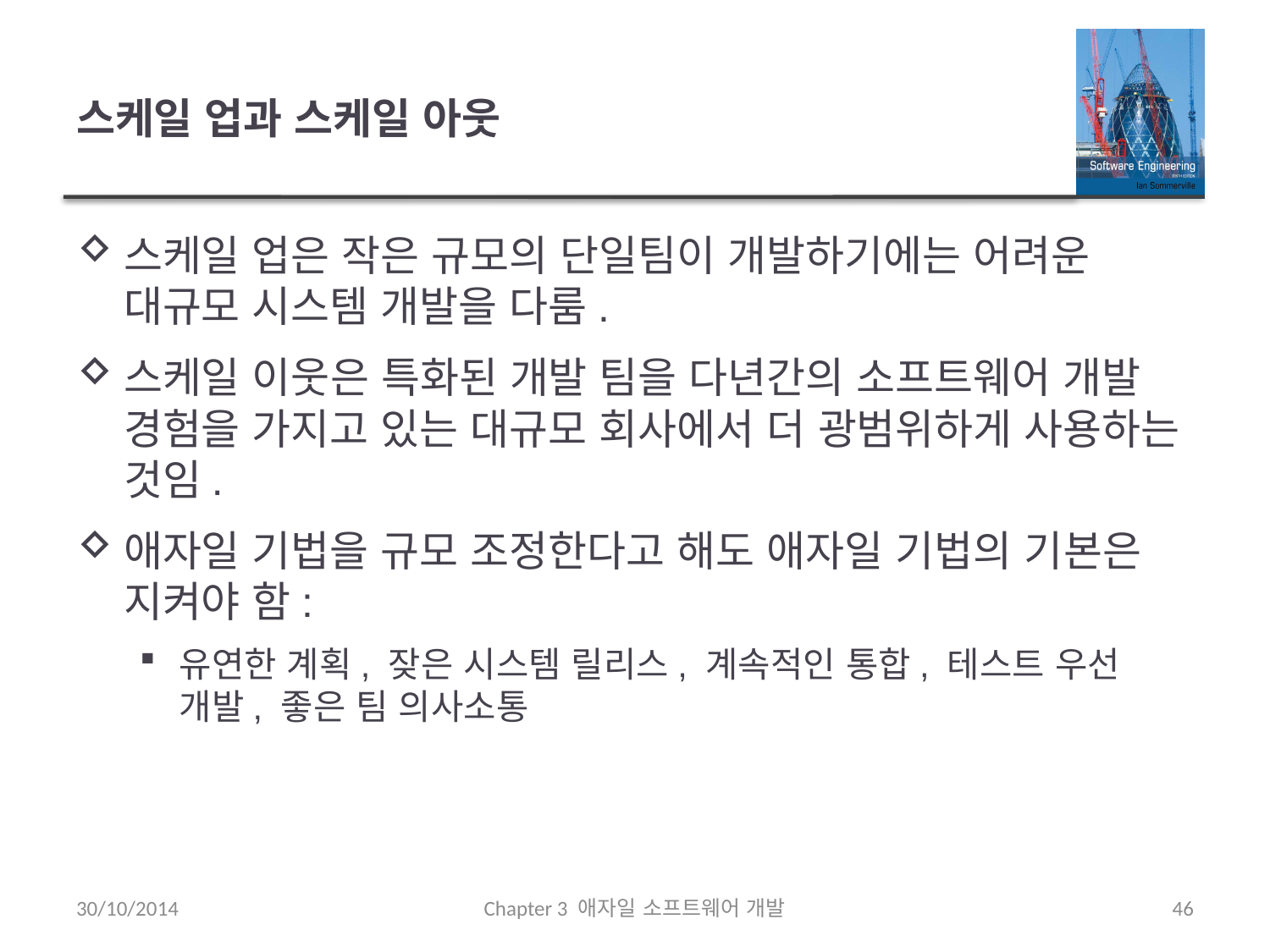

# 스케일 업과 스케일 아웃
스케일 업은 작은 규모의 단일팀이 개발하기에는 어려운 대규모 시스템 개발을 다룸.
스케일 이웃은 특화된 개발 팀을 다년간의 소프트웨어 개발 경험을 가지고 있는 대규모 회사에서 더 광범위하게 사용하는 것임.
애자일 기법을 규모 조정한다고 해도 애자일 기법의 기본은 지켜야 함:
유연한 계획, 잦은 시스템 릴리스, 계속적인 통합, 테스트 우선 개발, 좋은 팀 의사소통

30/10/2014
Chapter 3 애자일 소프트웨어 개발
46